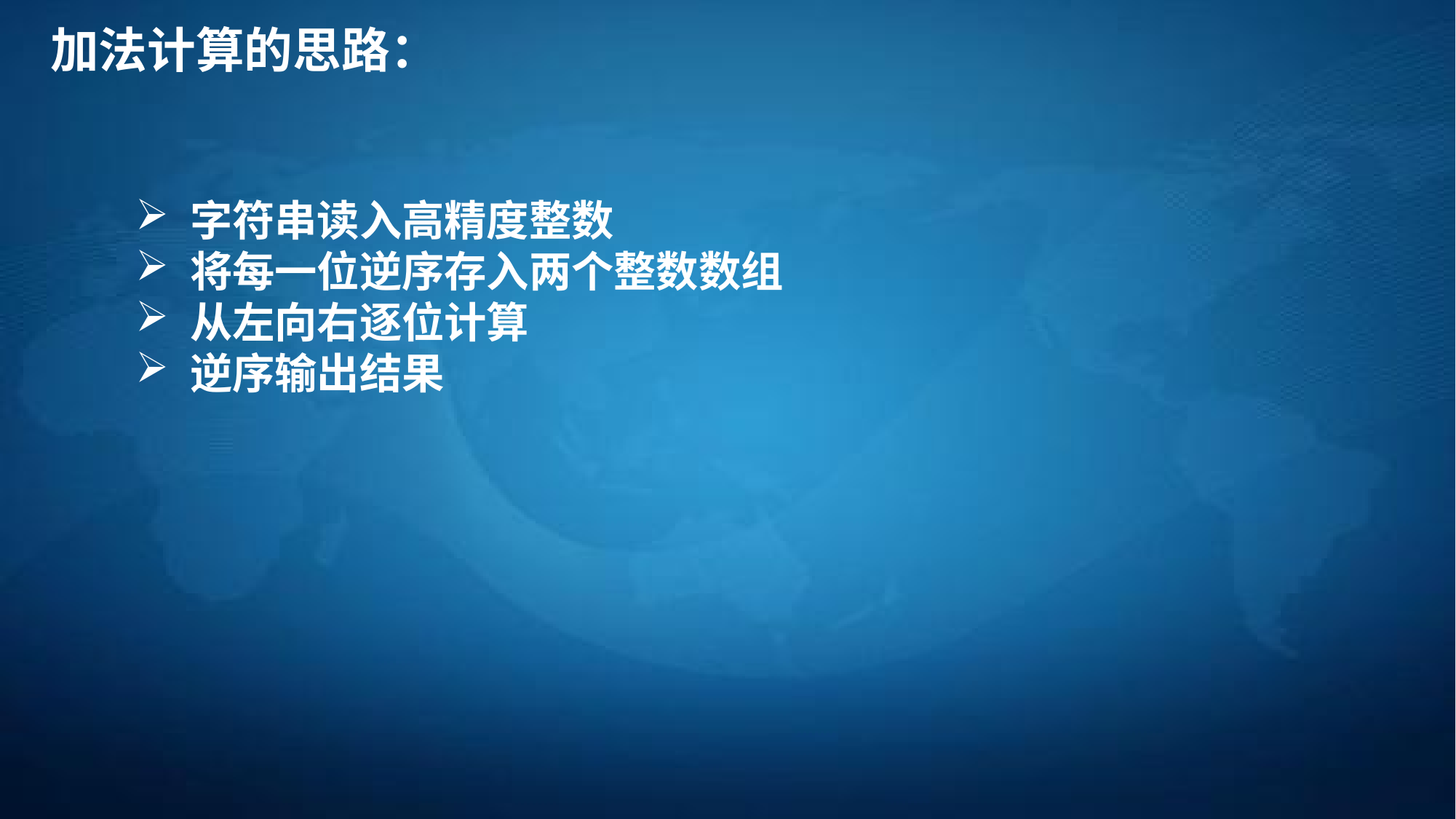

加法计算的思路：
字符串读入高精度整数
将每一位逆序存入两个整数数组
从左向右逐位计算
逆序输出结果